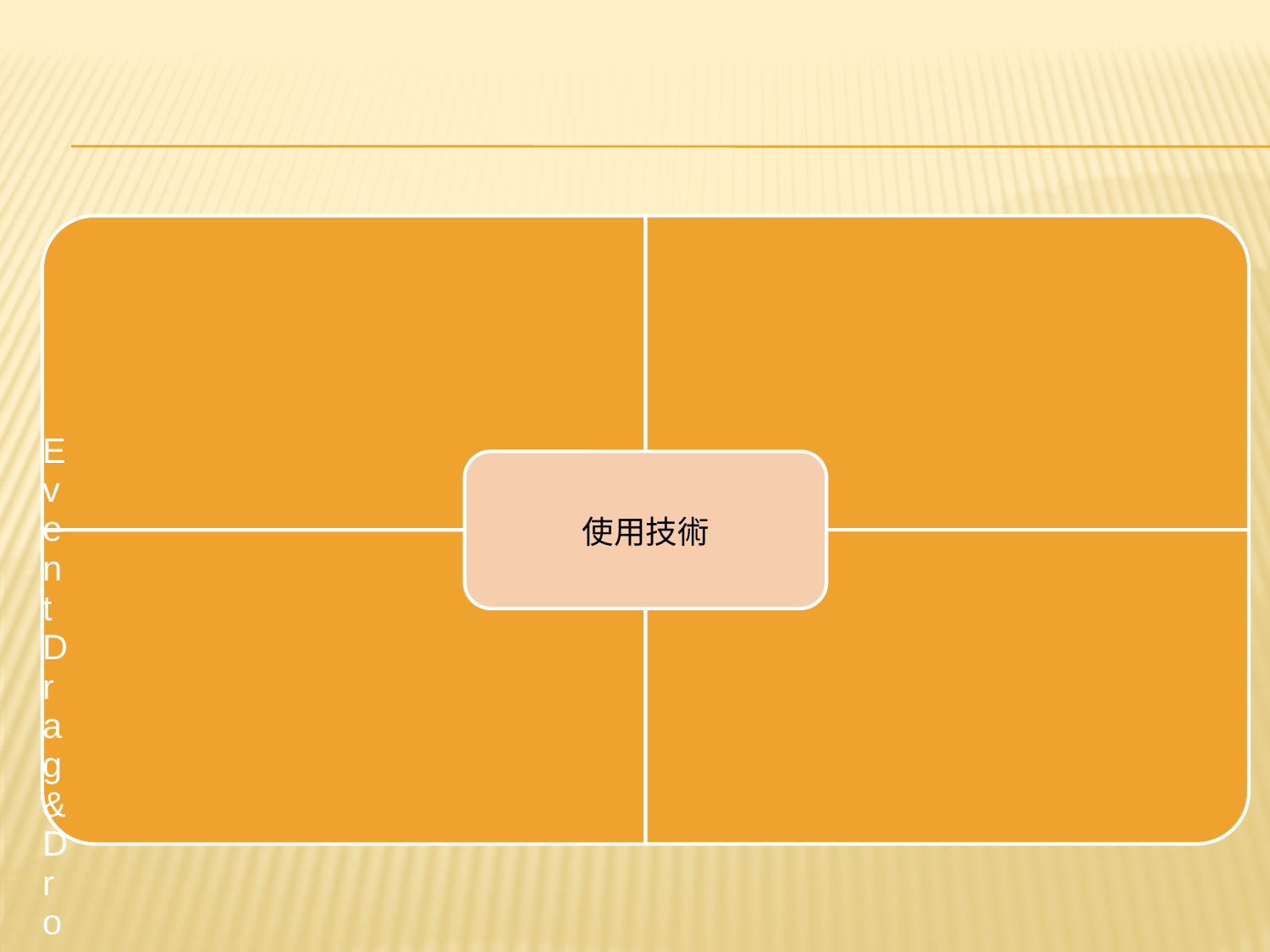

使用技術
全程使用Github開發
HTML
CSS
JavaScipt
Google字體
Event
Facebook
developers